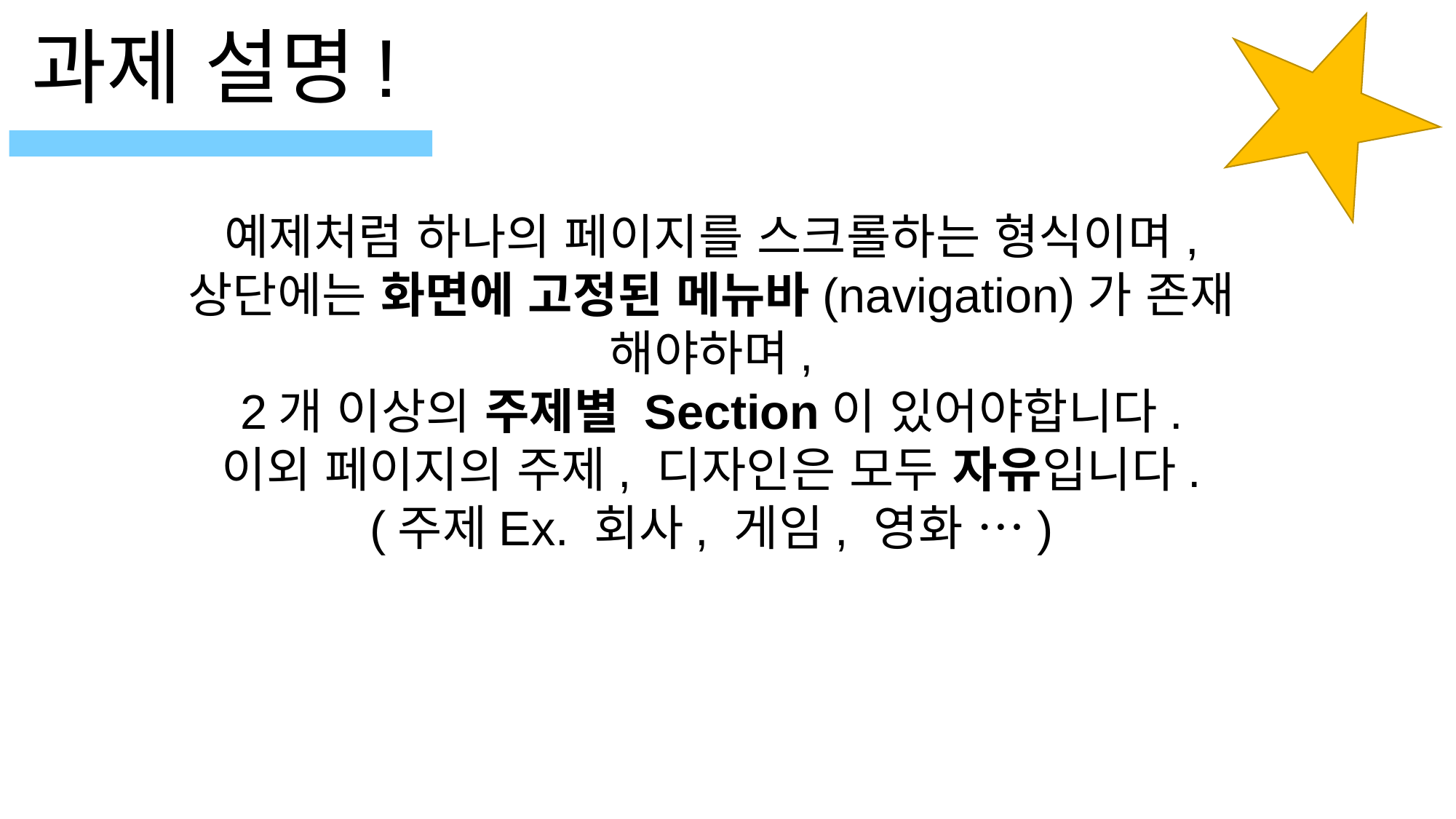

과제 설명!

예제처럼 하나의 페이지를 스크롤하는 형식이며,
상단에는 화면에 고정된 메뉴바(navigation)가 존재 해야하며,
2개 이상의 주제별 Section이 있어야합니다.
이외 페이지의 주제, 디자인은 모두 자유입니다.
(주제Ex. 회사, 게임, 영화 …)